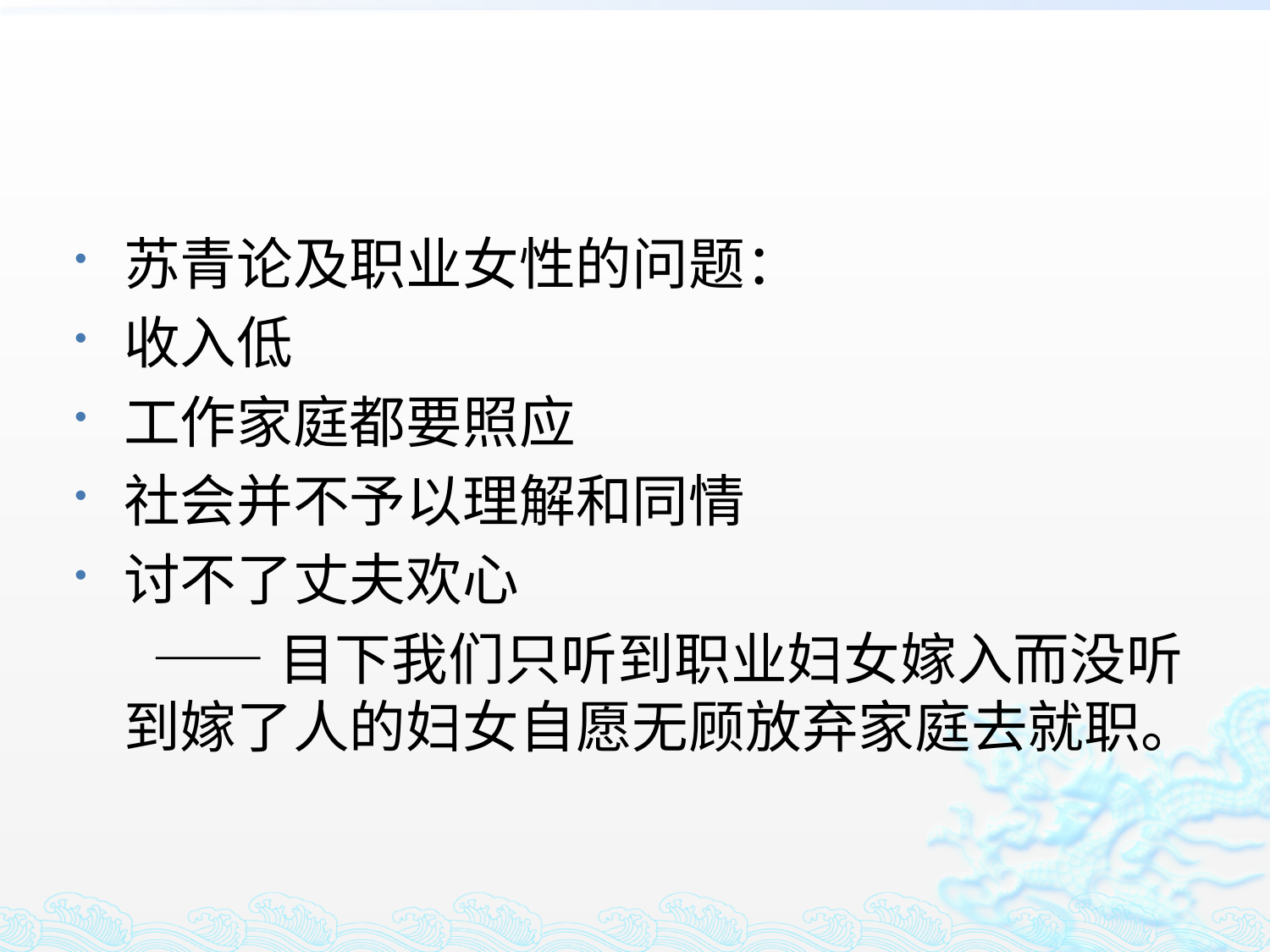

#
苏青论及职业女性的问题：
收入低
工作家庭都要照应
社会并不予以理解和同情
讨不了丈夫欢心
      ——目下我们只听到职业妇女嫁入而没听到嫁了人的妇女自愿无顾放弃家庭去就职。